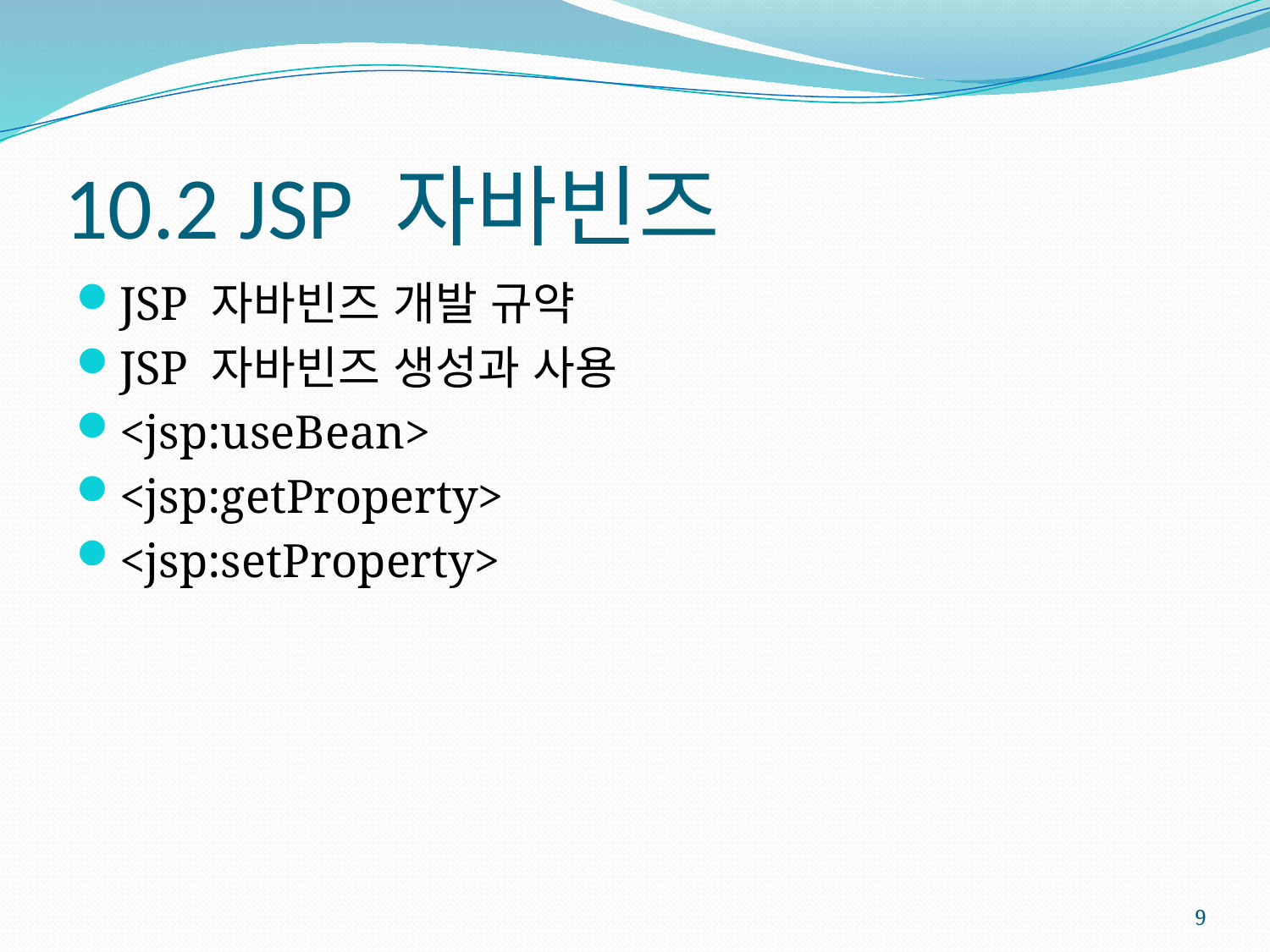

# 10.2 JSP 자바빈즈
JSP 자바빈즈 개발 규약
JSP 자바빈즈 생성과 사용
<jsp:useBean>
<jsp:getProperty>
<jsp:setProperty>

9